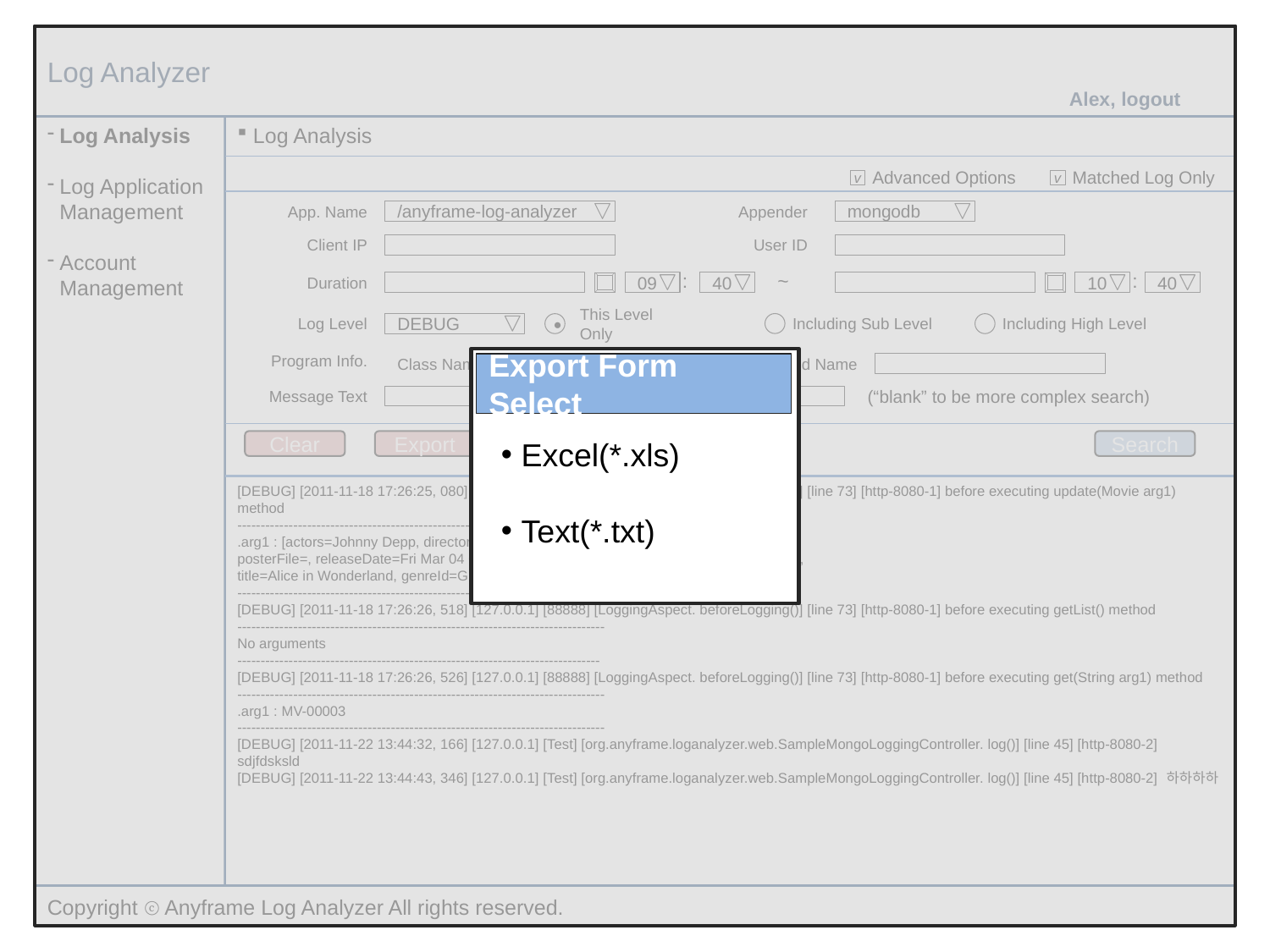

Log Analyzer
Alex, logout
Log Analysis

Log Application Management

Account Management
 Log Analysis
Advanced Options
Matched Log Only
v
v
App. Name
Appender
/anyframe-log-analyzer

mongodb

Client IP
User ID

:
~
:
Duration

09

40

10

40

This Level Only
Including High Level
Log Level
Including Sub Level
DEBUG

●

Program Info.
Method Name
Class Name

Export Form Select
 Excel(*.xls)

 Text(*.txt)

(“blank” to be more complex search)
Message Text

Clear
Export
Search
[DEBUG] [2011-11-18 17:26:25, 080] [127.0.0.1] [88888] [LoggingAspect. beforeLogging()] [line 73] [http-8080-1] before executing update(Movie arg1) method
-------------------------------------------------------------------------------
.arg1 : [actors=Johnny Depp, director=Tim Burton, movieId=MV-00001, nowPlaying=Y,
posterFile=, releaseDate=Fri Mar 04 00:00:00 KST 2011, runtime=110, ticketPrice=8000.0,
title=Alice in Wonderland, genreId=GR-02]
-------------------------------------------------------------------------------
[DEBUG] [2011-11-18 17:26:26, 518] [127.0.0.1] [88888] [LoggingAspect. beforeLogging()] [line 73] [http-8080-1] before executing getList() method
-------------------------------------------------------------------------------
No arguments
------------------------------------------------------------------------------
[DEBUG] [2011-11-18 17:26:26, 526] [127.0.0.1] [88888] [LoggingAspect. beforeLogging()] [line 73] [http-8080-1] before executing get(String arg1) method
-------------------------------------------------------------------------------
.arg1 : MV-00003
-------------------------------------------------------------------------------
[DEBUG] [2011-11-22 13:44:32, 166] [127.0.0.1] [Test] [org.anyframe.loganalyzer.web.SampleMongoLoggingController. log()] [line 45] [http-8080-2] sdjfdsksld
[DEBUG] [2011-11-22 13:44:43, 346] [127.0.0.1] [Test] [org.anyframe.loganalyzer.web.SampleMongoLoggingController. log()] [line 45] [http-8080-2] 하하하하
Copyright ⓒ Anyframe Log Analyzer All rights reserved.